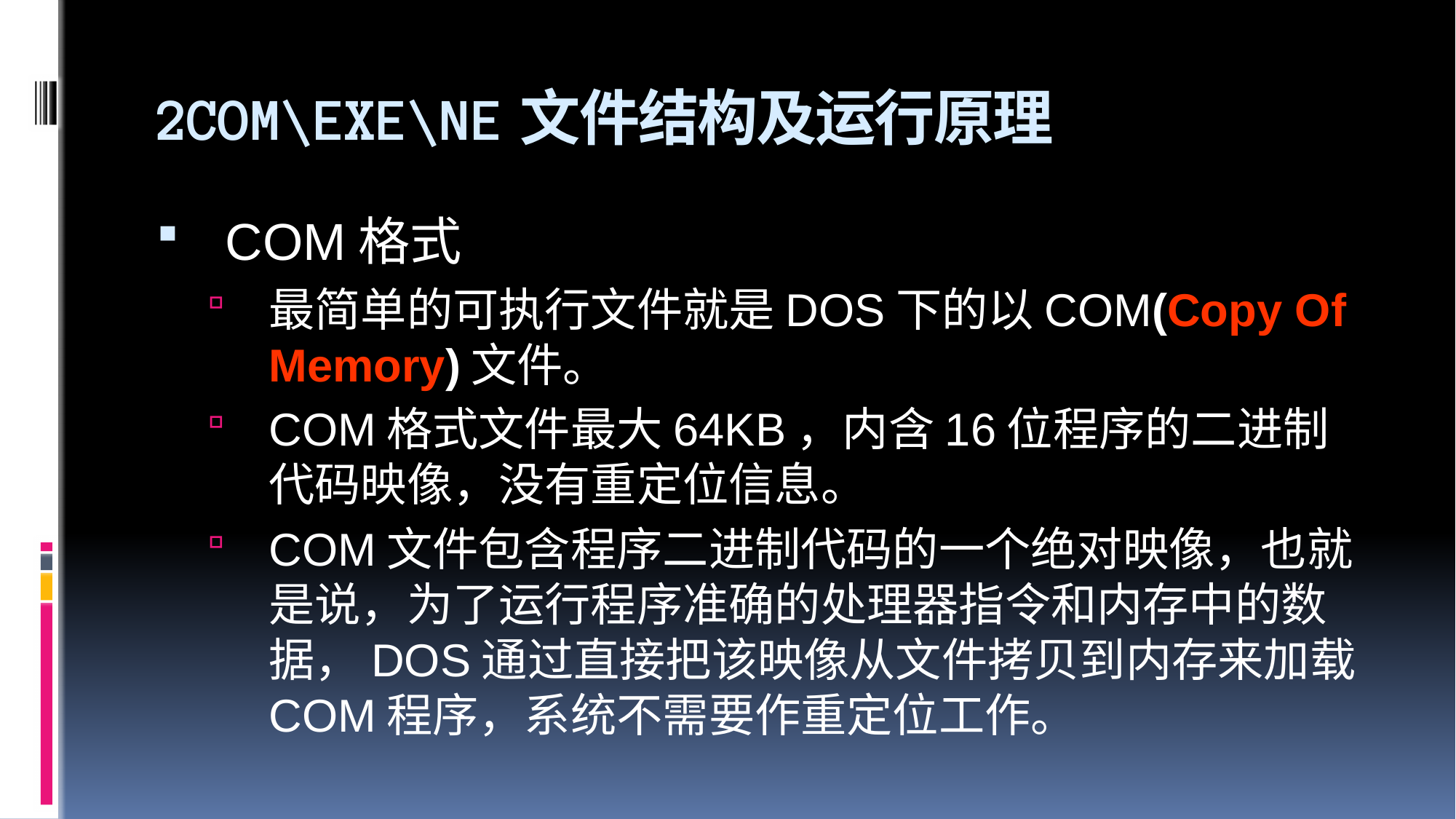

# 2COM\EXE\NE文件结构及运行原理
COM格式
最简单的可执行文件就是DOS下的以COM(Copy Of Memory)文件。
COM格式文件最大64KB，内含16位程序的二进制代码映像，没有重定位信息。
COM文件包含程序二进制代码的一个绝对映像，也就是说，为了运行程序准确的处理器指令和内存中的数据，DOS通过直接把该映像从文件拷贝到内存来加载COM程序，系统不需要作重定位工作。